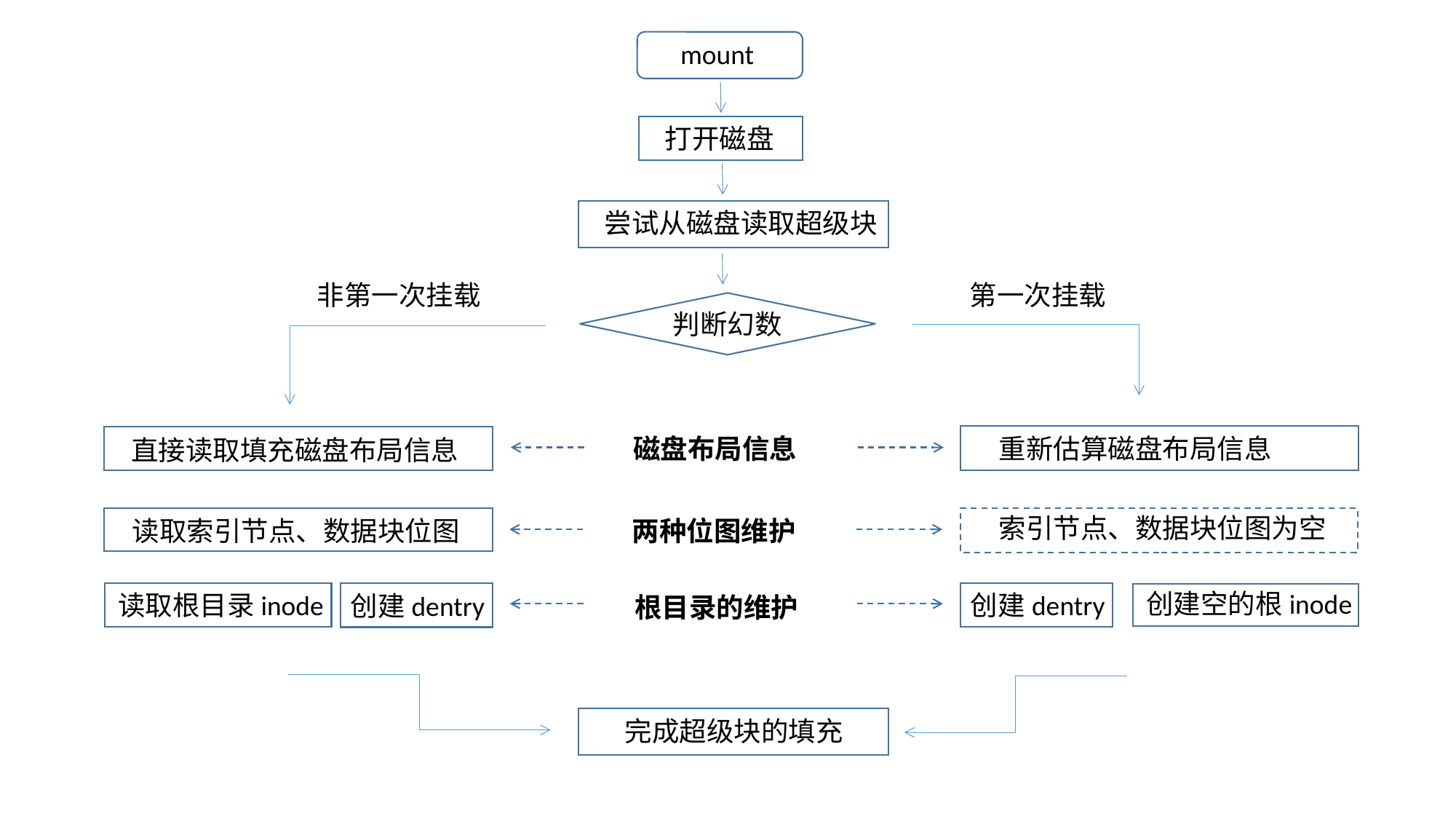

mount

打开磁盘

尝试从磁盘读取超级块
非第一次挂载
第一次挂载

判断幻数

重新估算磁盘布局信息

磁盘布局信息
直接读取填充磁盘布局信息
索引节点、数据块位图为空
两种位图维护

读取索引节点、数据块位图
创建空的根inode

读取根目录inode
创建dentry

创建dentry

根目录的维护

完成超级块的填充